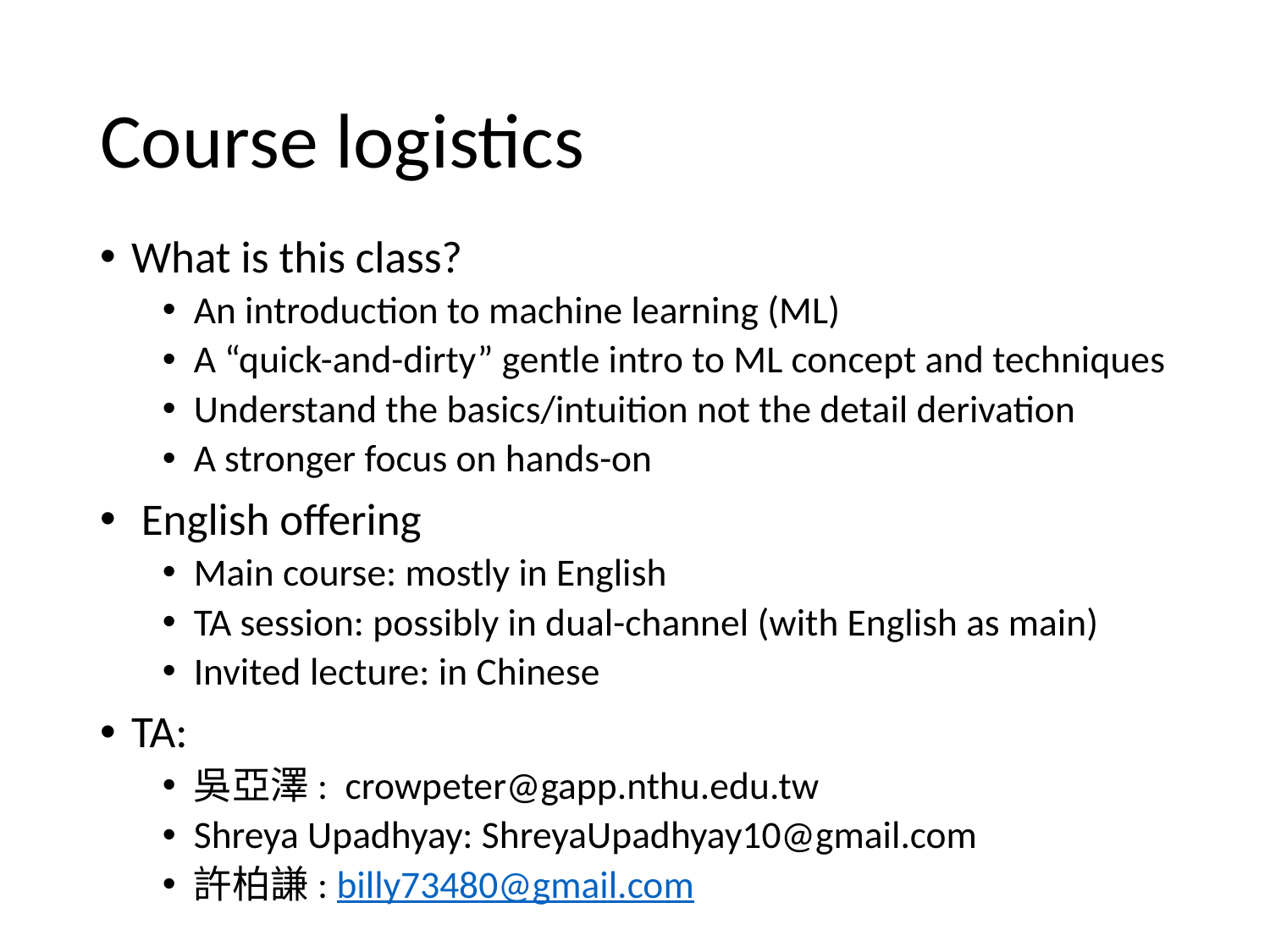

# Course logistics
What is this class?
An introduction to machine learning (ML)
A “quick-and-dirty” gentle intro to ML concept and techniques
Understand the basics/intuition not the detail derivation
A stronger focus on hands-on
 English offering
Main course: mostly in English
TA session: possibly in dual-channel (with English as main)
Invited lecture: in Chinese
TA:
吳亞澤:  crowpeter@gapp.nthu.edu.tw
Shreya Upadhyay: ShreyaUpadhyay10@gmail.com
許柏謙: billy73480@gmail.com